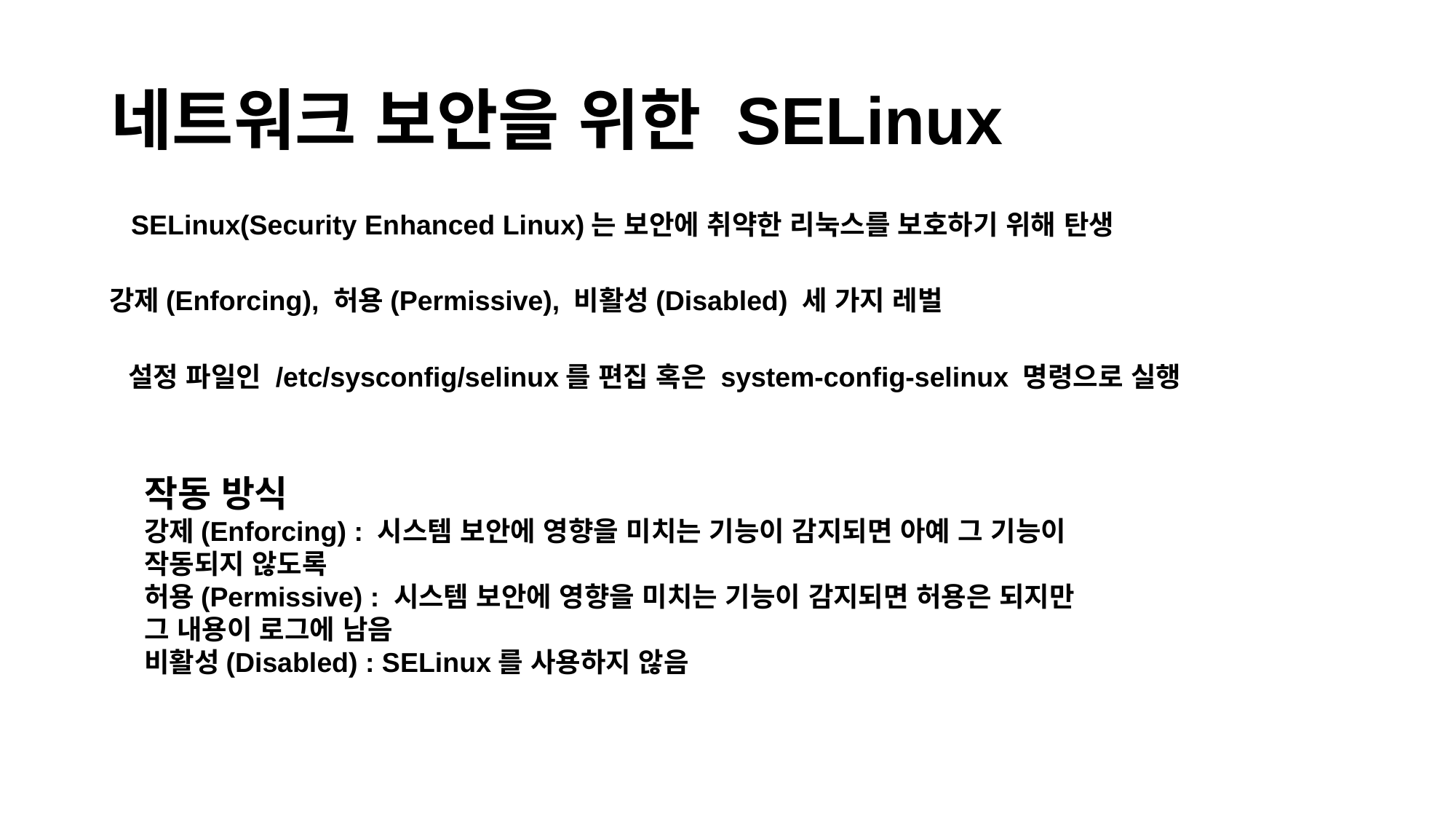

# 네트워크 보안을 위한 SELinux
SELinux(Security Enhanced Linux)는 보안에 취약한 리눅스를 보호하기 위해 탄생
강제(Enforcing), 허용(Permissive), 비활성(Disabled) 세 가지 레벌
설정 파일인 /etc/sysconfig/selinux를 편집 혹은 system-config-selinux 명령으로 실행
작동 방식
강제(Enforcing) : 시스템 보안에 영향을 미치는 기능이 감지되면 아예 그 기능이
작동되지 않도록
허용(Permissive) : 시스템 보안에 영향을 미치는 기능이 감지되면 허용은 되지만
그 내용이 로그에 남음
비활성(Disabled) : SELinux를 사용하지 않음